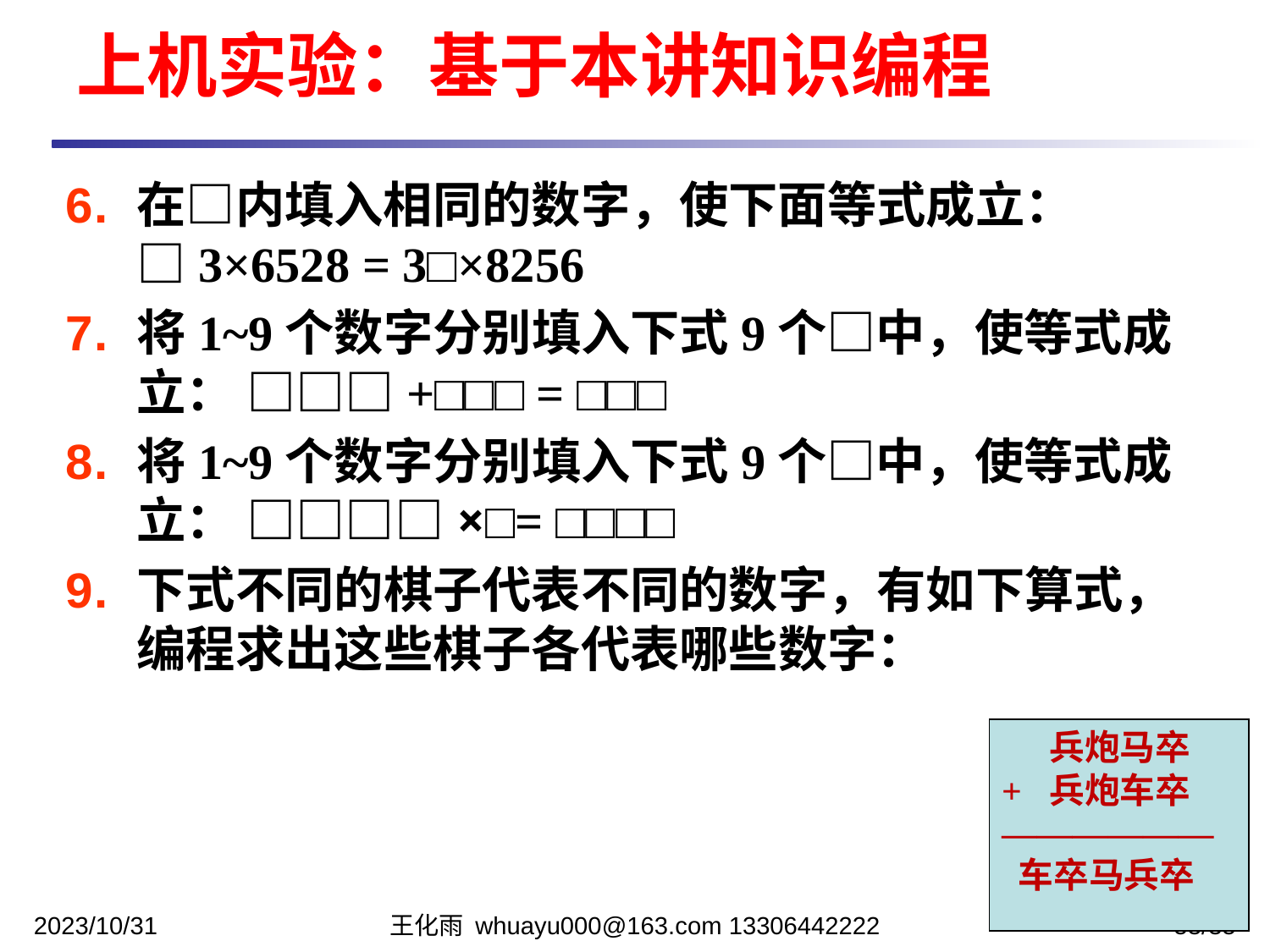

上机实验：基于本讲知识编程
在□内填入相同的数字，使下面等式成立： □3×6528 = 3□×8256
将1~9个数字分别填入下式9个□中，使等式成立： □□□+□□□ = □□□
将1~9个数字分别填入下式9个□中，使等式成立： □□□□×□= □□□□
下式不同的棋子代表不同的数字，有如下算式，编程求出这些棋子各代表哪些数字：
   	兵炮马卒
+	兵炮车卒
——————
 车卒马兵卒
2023/10/31
王化雨 whuayu000@163.com 13306442222
53/35